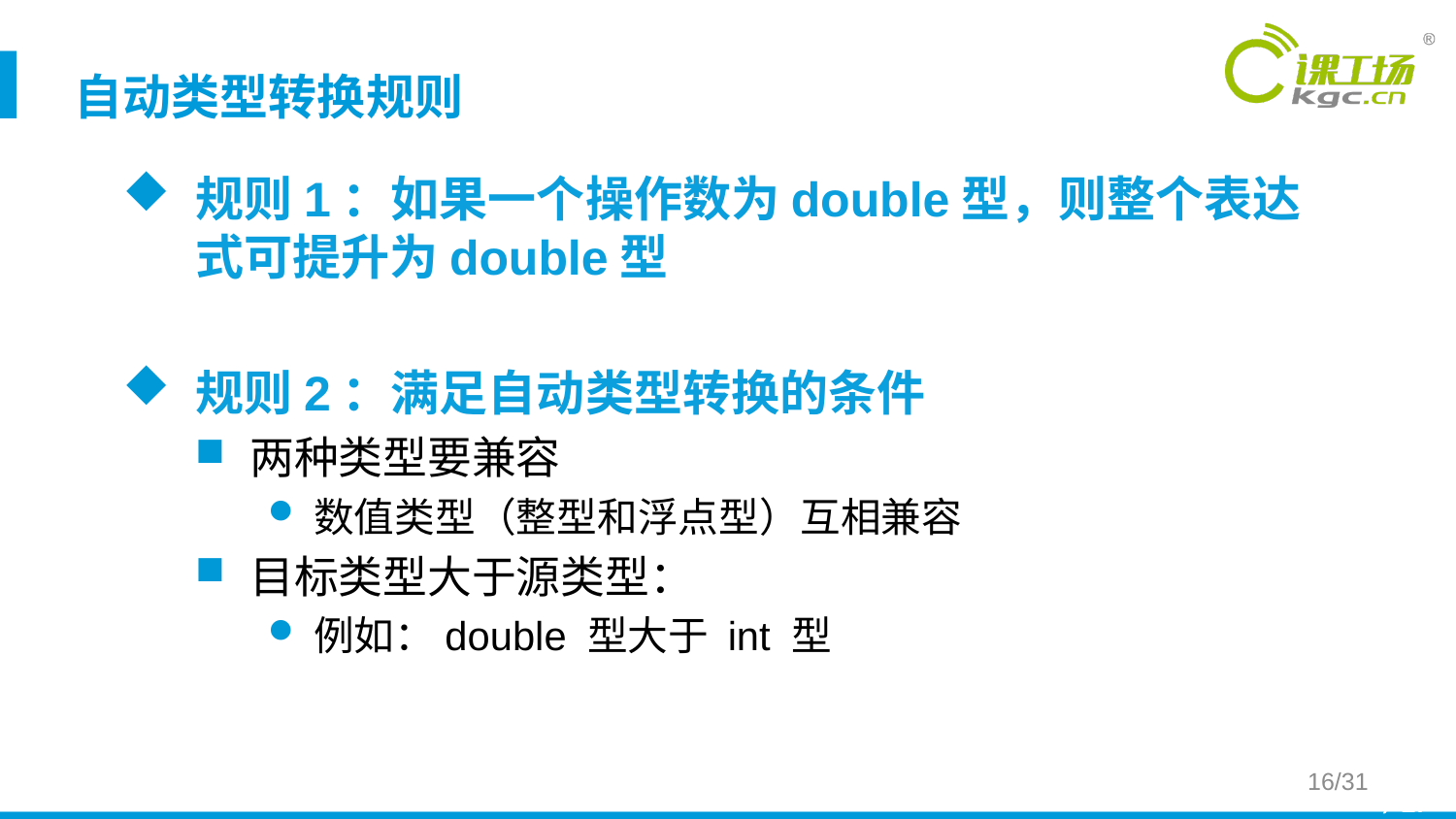

自动类型转换规则
规则1：如果一个操作数为double型，则整个表达式可提升为double型

规则2：满足自动类型转换的条件
两种类型要兼容
数值类型（整型和浮点型）互相兼容
目标类型大于源类型：
例如：double 型大于 int 型
16/31
* / 27